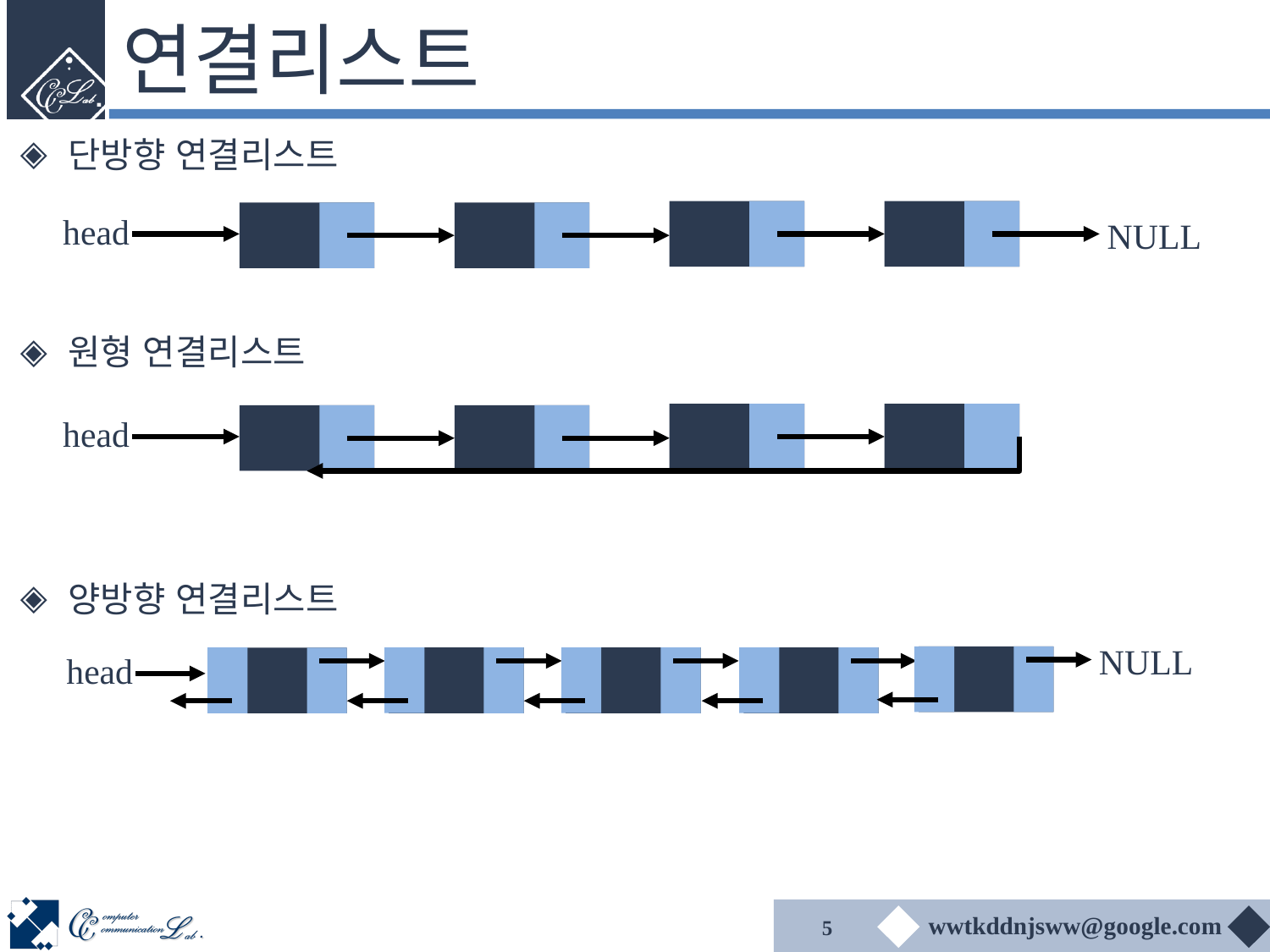

# 연결리스트
단방향 연결리스트

원형 연결리스트

양방향 연결리스트

head
NULL

head
NULL
head